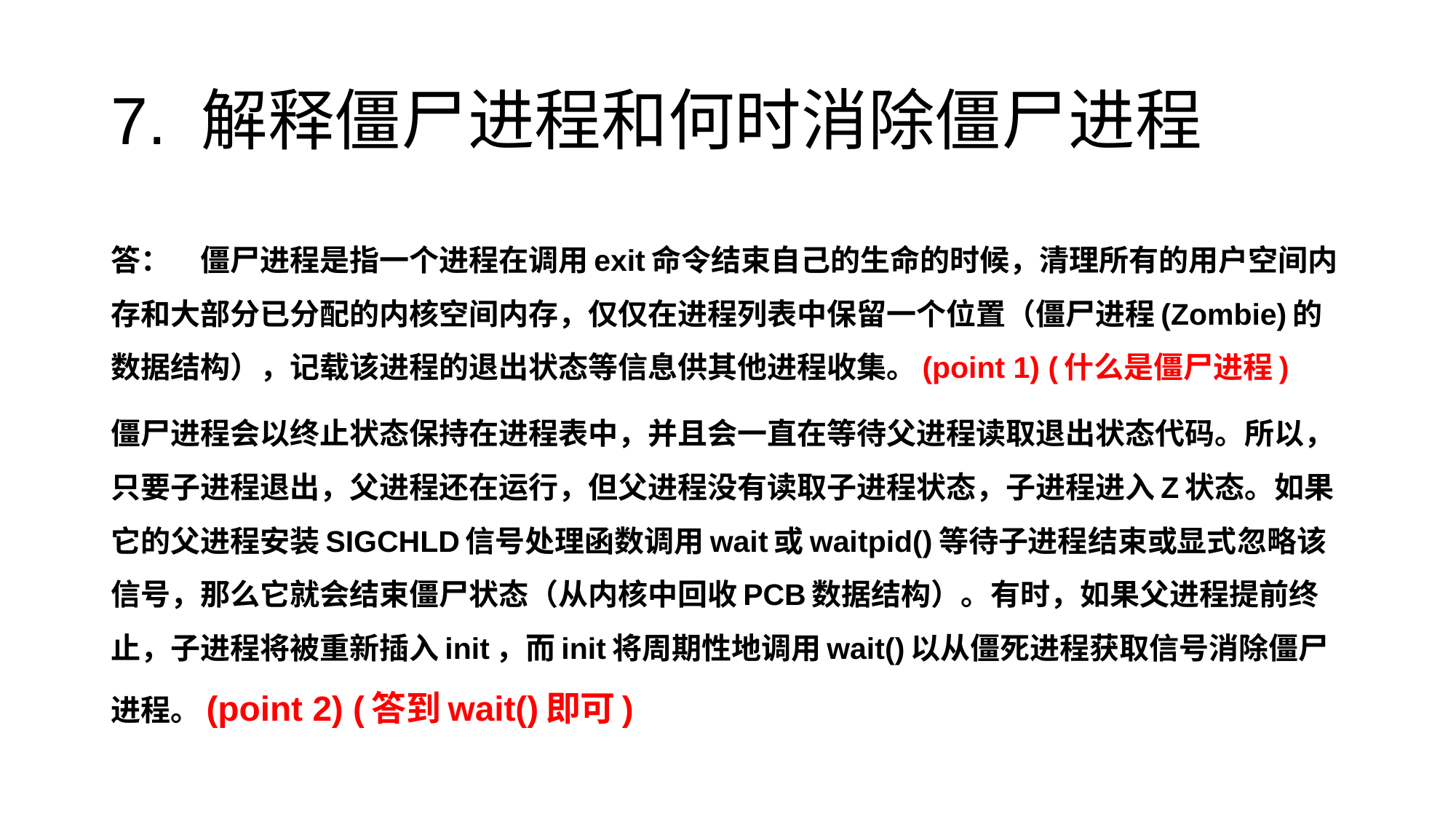

# 7. 解释僵尸进程和何时消除僵尸进程
答：	僵尸进程是指一个进程在调用exit命令结束自己的生命的时候，清理所有的用户空间内存和大部分已分配的内核空间内存，仅仅在进程列表中保留一个位置（僵尸进程(Zombie)的数据结构），记载该进程的退出状态等信息供其他进程收集。(point 1) (什么是僵尸进程)
僵尸进程会以终止状态保持在进程表中，并且会一直在等待父进程读取退出状态代码。所以，只要子进程退出，父进程还在运行，但父进程没有读取子进程状态，子进程进入Z状态。如果它的父进程安装SIGCHLD信号处理函数调用wait或waitpid()等待子进程结束或显式忽略该信号，那么它就会结束僵尸状态（从内核中回收PCB数据结构）。有时，如果父进程提前终止，子进程将被重新插入init，而init将周期性地调用wait()以从僵死进程获取信号消除僵尸进程。(point 2) (答到wait()即可)